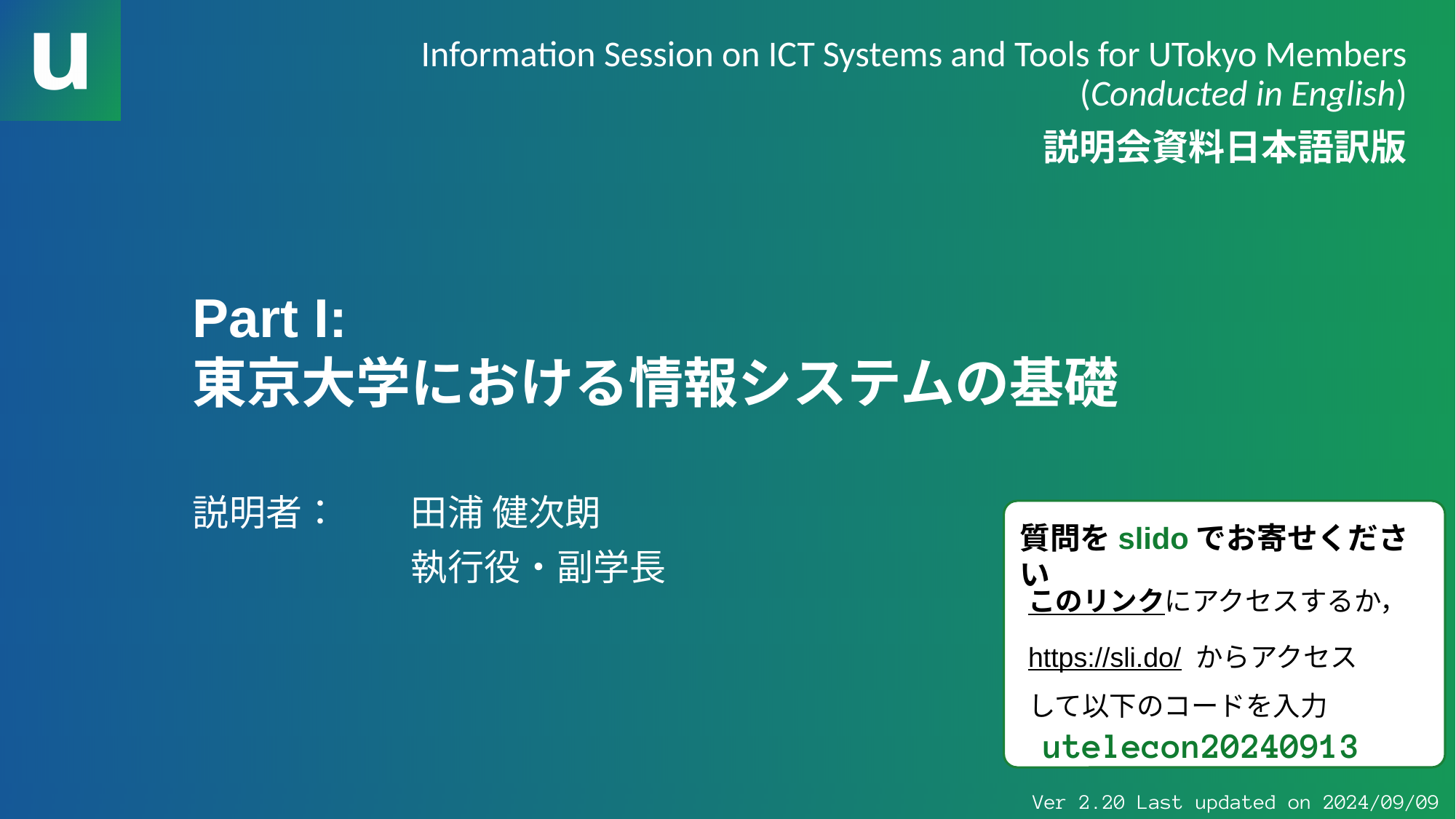

Information Session on ICT Systems and Tools for UTokyo Members
(Conducted in English)
説明会資料日本語訳版
# Part I: 東京大学における情報システムの基礎

説明者：	田浦 健次朗
		執行役・副学長

質問をslidoでお寄せください
このリンクにアクセスするか，
https://sli.do/ からアクセス
して以下のコードを入力
 utelecon20240913
Ver 2.20 Last updated on 2024/09/09